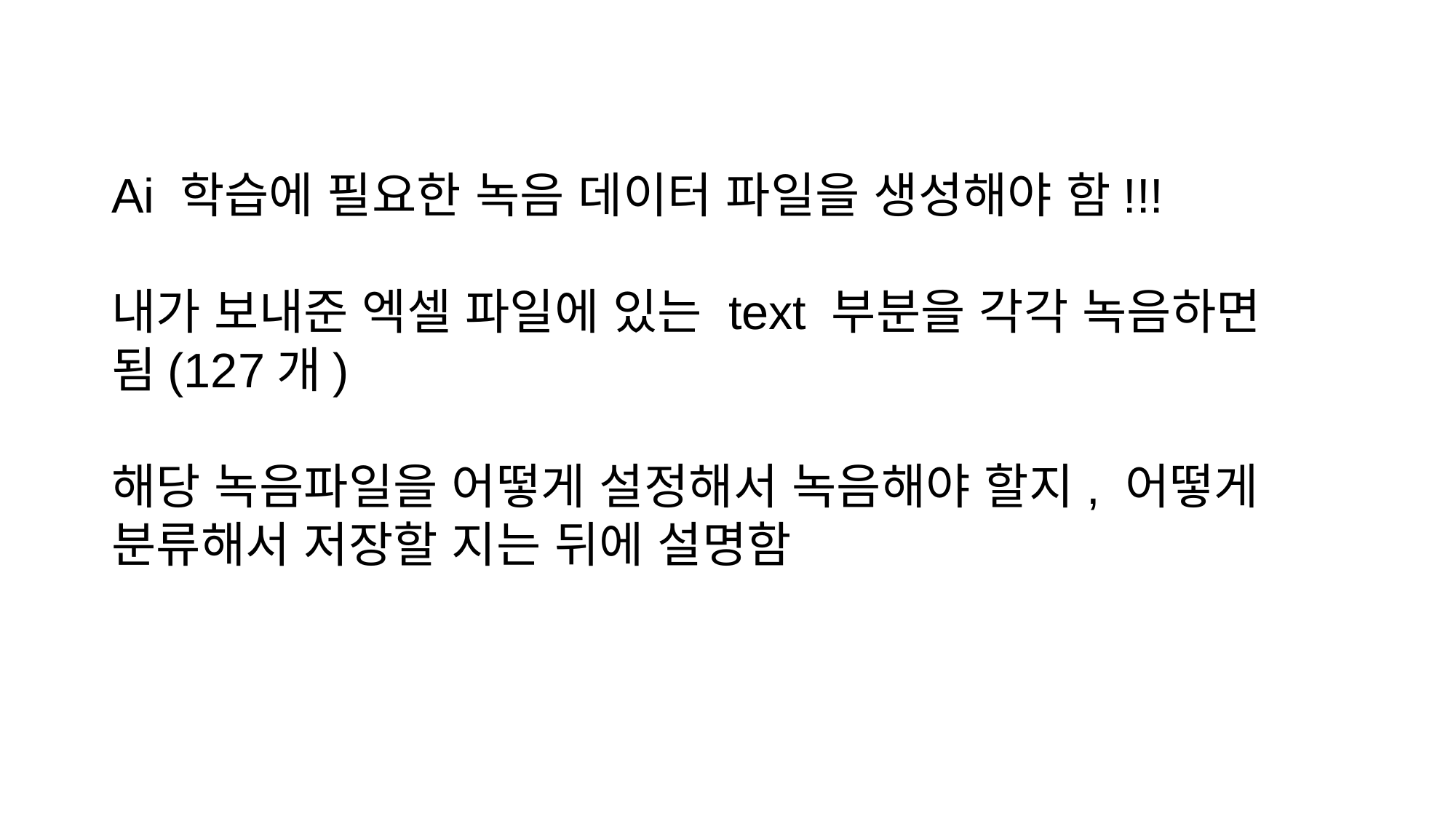

Ai 학습에 필요한 녹음 데이터 파일을 생성해야 함!!!

내가 보내준 엑셀 파일에 있는 text 부분을 각각 녹음하면 됨(127개)

해당 녹음파일을 어떻게 설정해서 녹음해야 할지, 어떻게 분류해서 저장할 지는 뒤에 설명함